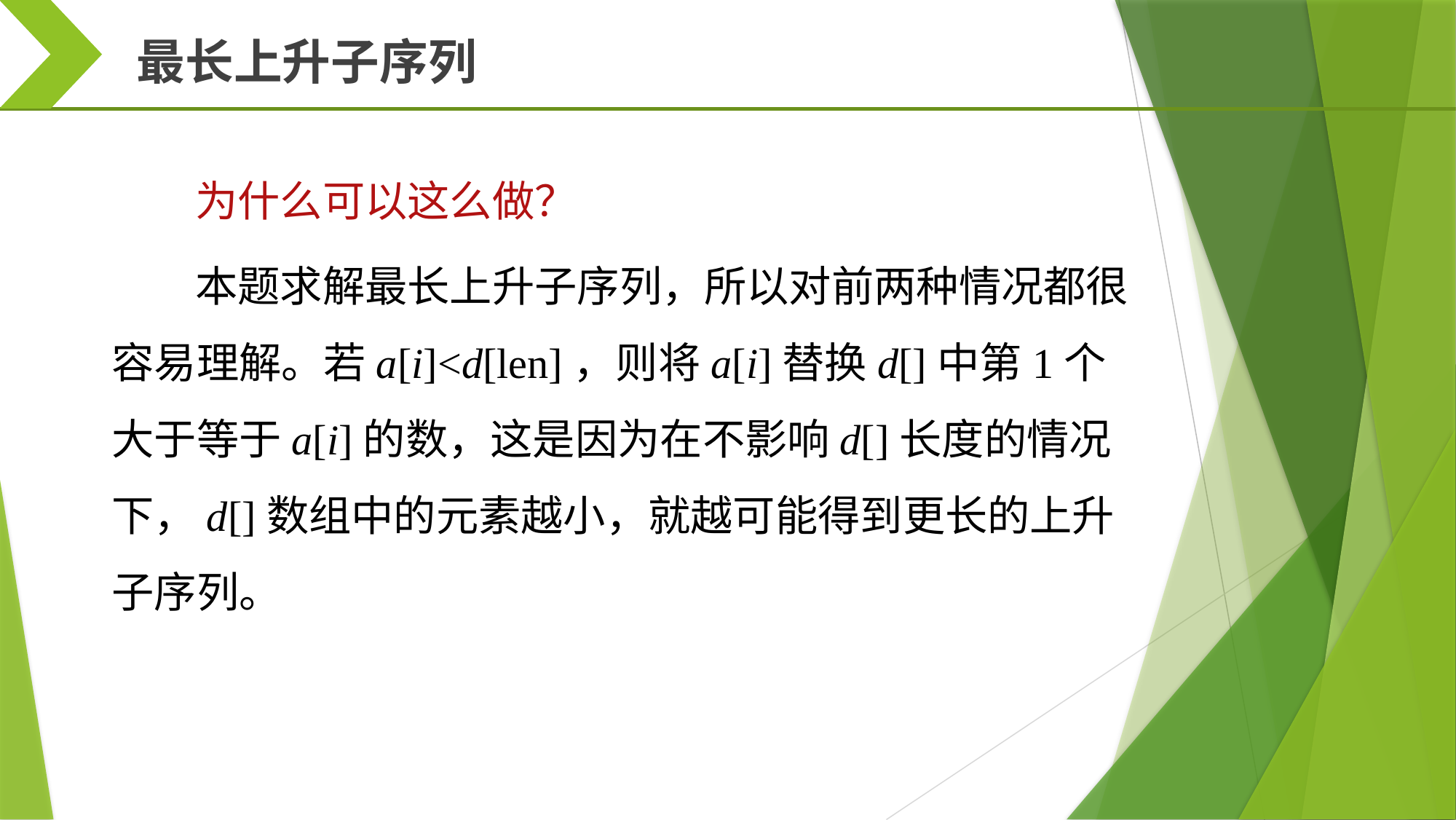

最长上升子序列
  为什么可以这么做？
  本题求解最长上升子序列，所以对前两种情况都很容易理解。若a[i]<d[len]，则将a[i]替换d[]中第1个大于等于a[i]的数，这是因为在不影响d[]长度的情况下，d[]数组中的元素越小，就越可能得到更长的上升子序列。